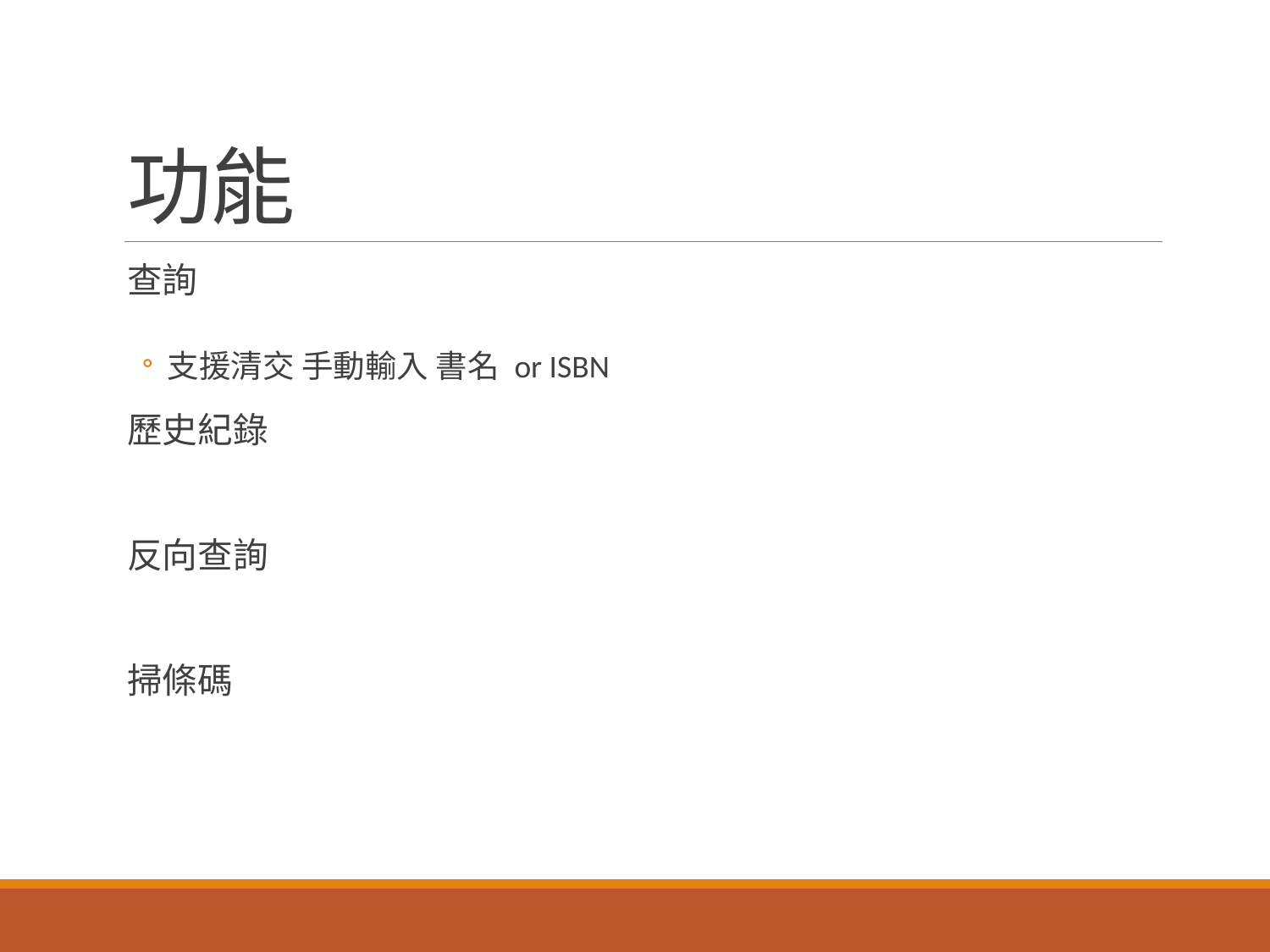

# 功能
查詢
支援清交 手動輸入 書名 or ISBN
歷史紀錄

反向查詢

掃條碼